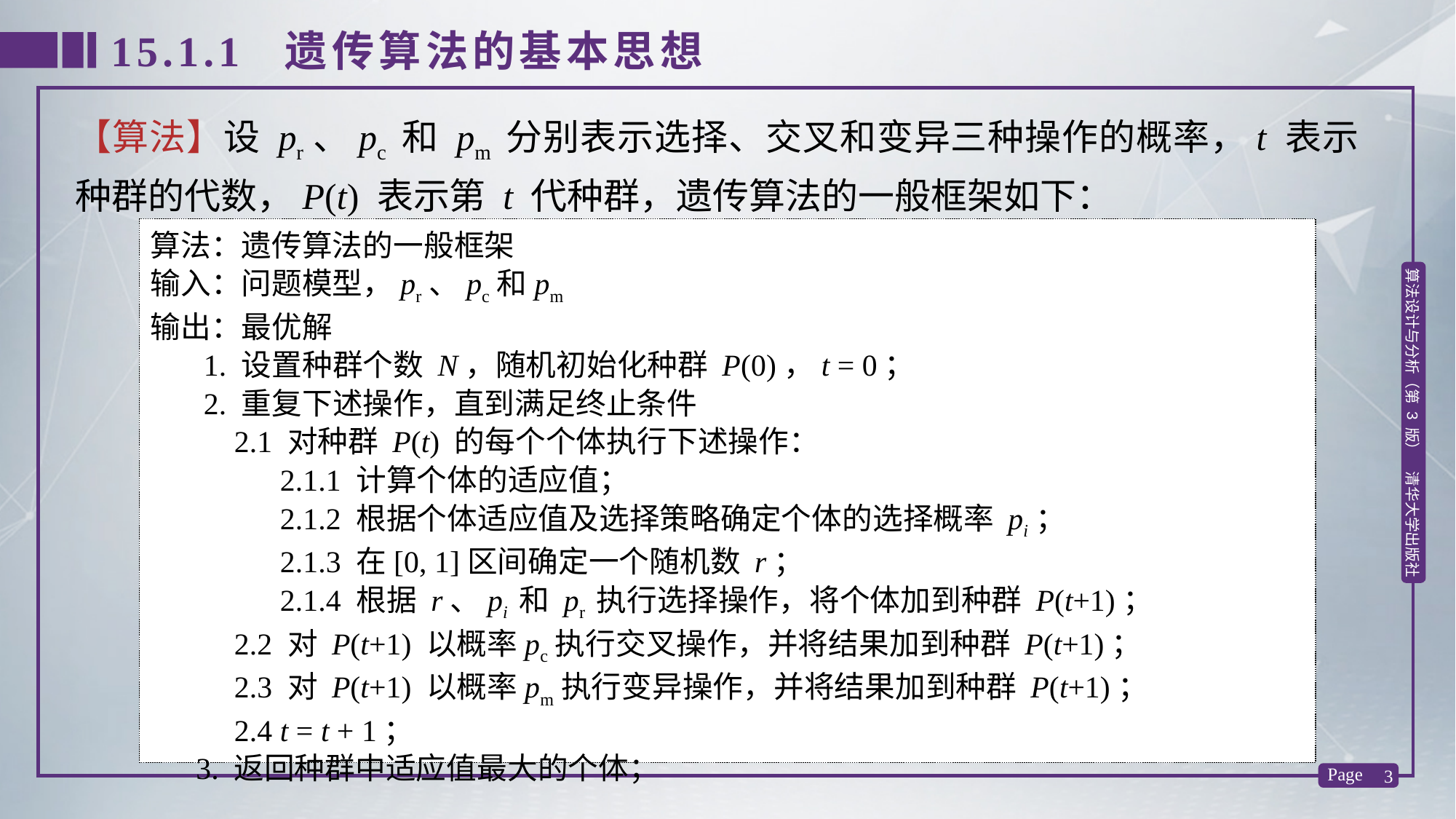

15.1.1  遗传算法的基本思想
【算法】设 pr、pc 和 pm 分别表示选择、交叉和变异三种操作的概率，t 表示种群的代数，P(t) 表示第 t 代种群，遗传算法的一般框架如下：
算法：遗传算法的一般框架
输入：问题模型，pr、pc和pm
输出：最优解
       1. 设置种群个数 N，随机初始化种群 P(0)，t = 0；
       2. 重复下述操作，直到满足终止条件
           2.1 对种群 P(t) 的每个个体执行下述操作：
                 2.1.1 计算个体的适应值；
                 2.1.2 根据个体适应值及选择策略确定个体的选择概率 pi；
                 2.1.3 在[0, 1]区间确定一个随机数 r；
                 2.1.4 根据 r、pi 和 pr 执行选择操作，将个体加到种群 P(t+1)；
           2.2 对 P(t+1) 以概率pc执行交叉操作，并将结果加到种群 P(t+1)；
           2.3 对 P(t+1) 以概率pm执行变异操作，并将结果加到种群 P(t+1)；
           2.4 t = t + 1；
      3. 返回种群中适应值最大的个体；